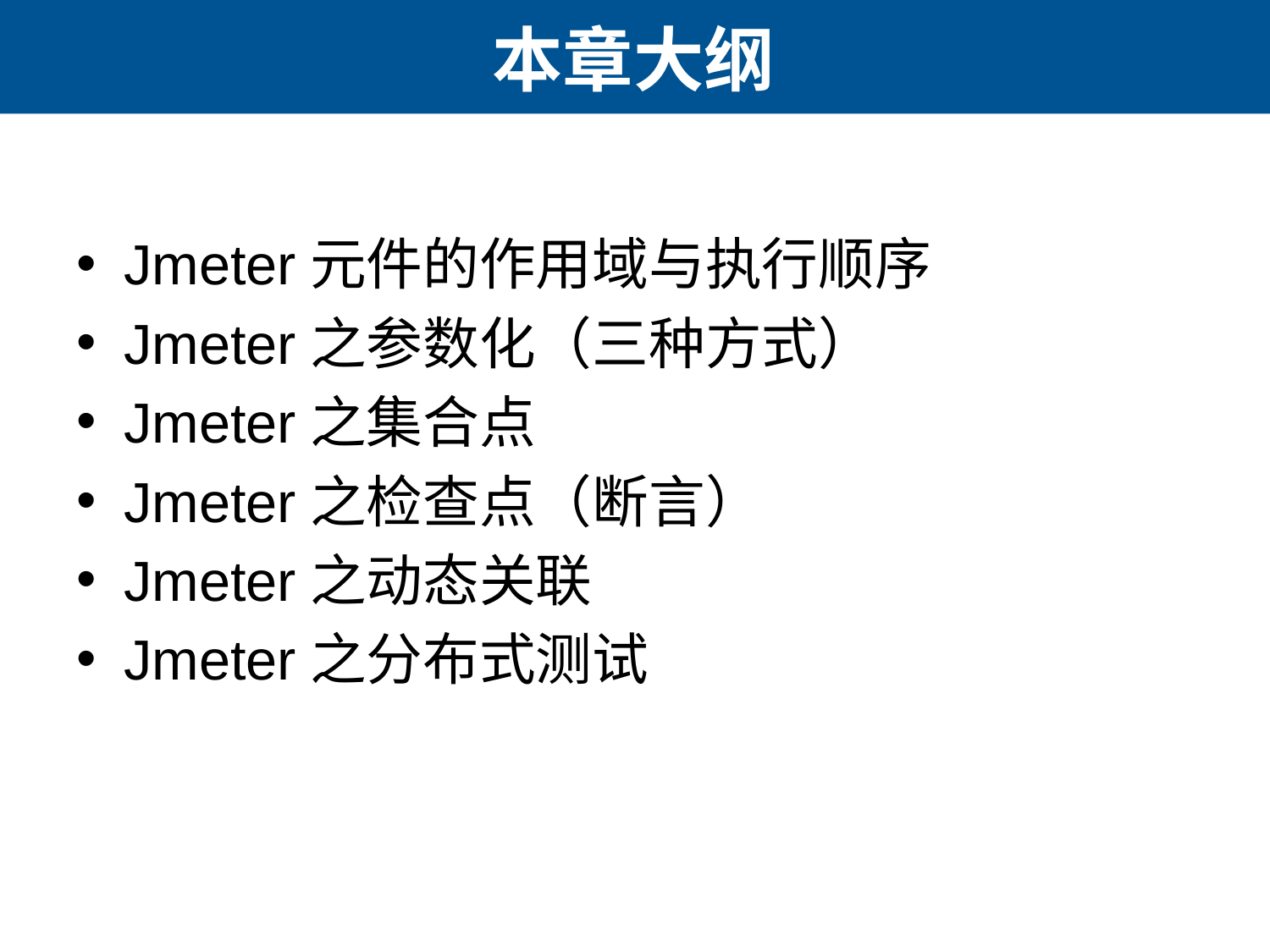

# 本章大纲
Jmeter元件的作用域与执行顺序
Jmeter之参数化（三种方式）
Jmeter之集合点
Jmeter之检查点（断言）
Jmeter之动态关联
Jmeter之分布式测试